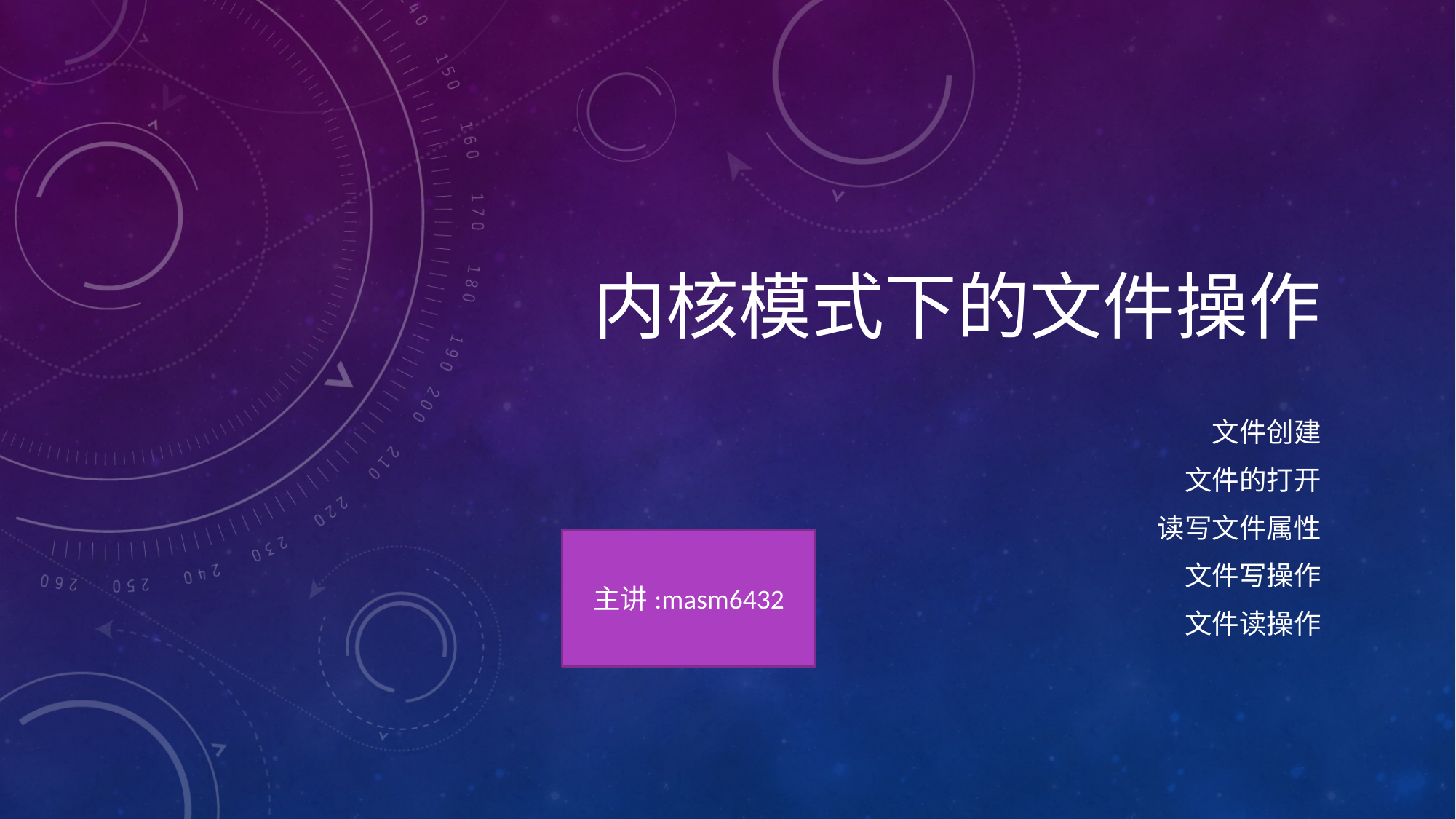

# 内核模式下的文件操作
文件创建
文件的打开
读写文件属性
文件写操作
文件读操作
主讲:masm6432